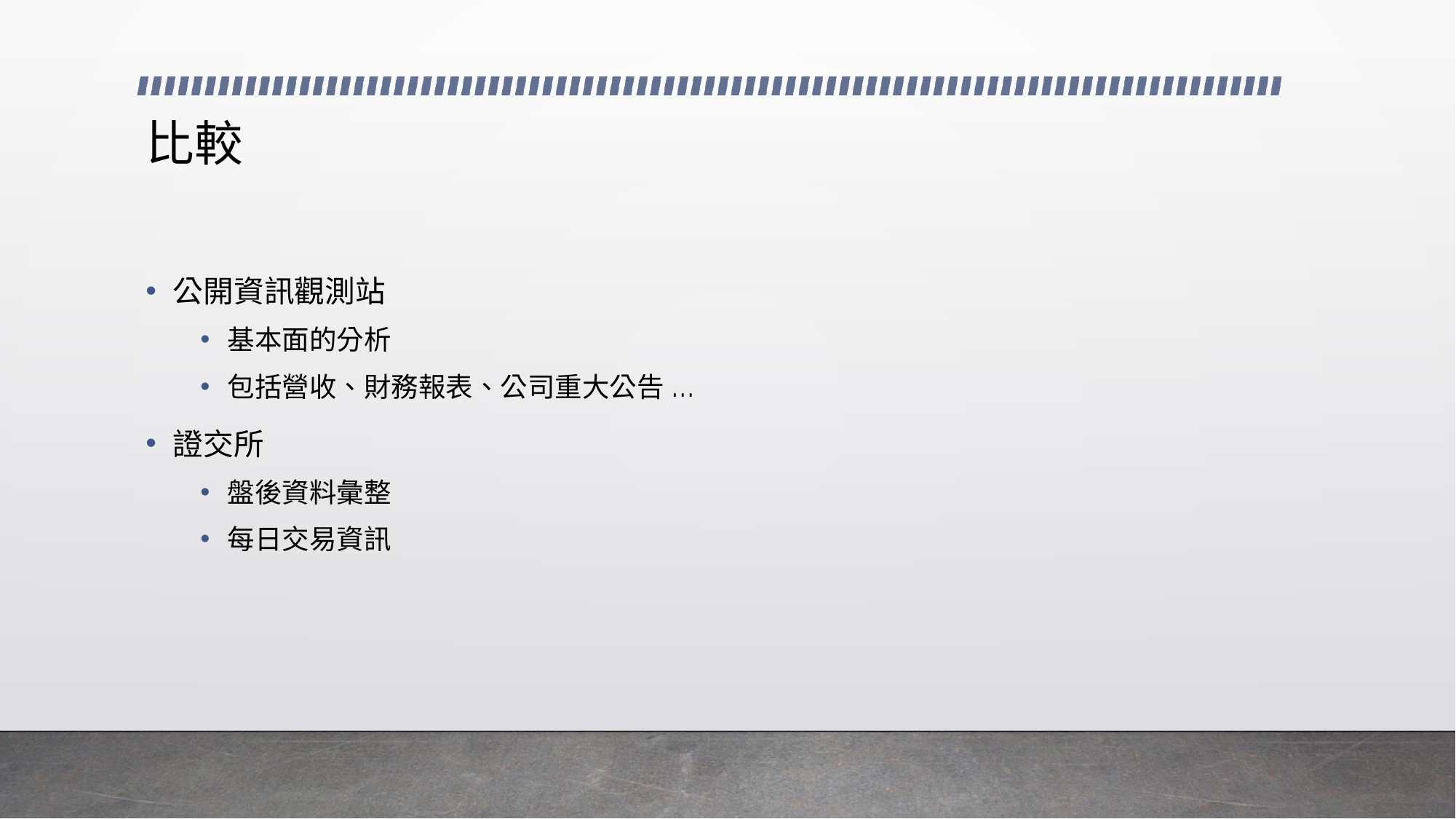

# 比較
公開資訊觀測站
基本面的分析
包括營收、財務報表、公司重大公告 …
證交所
盤後資料彙整
每日交易資訊